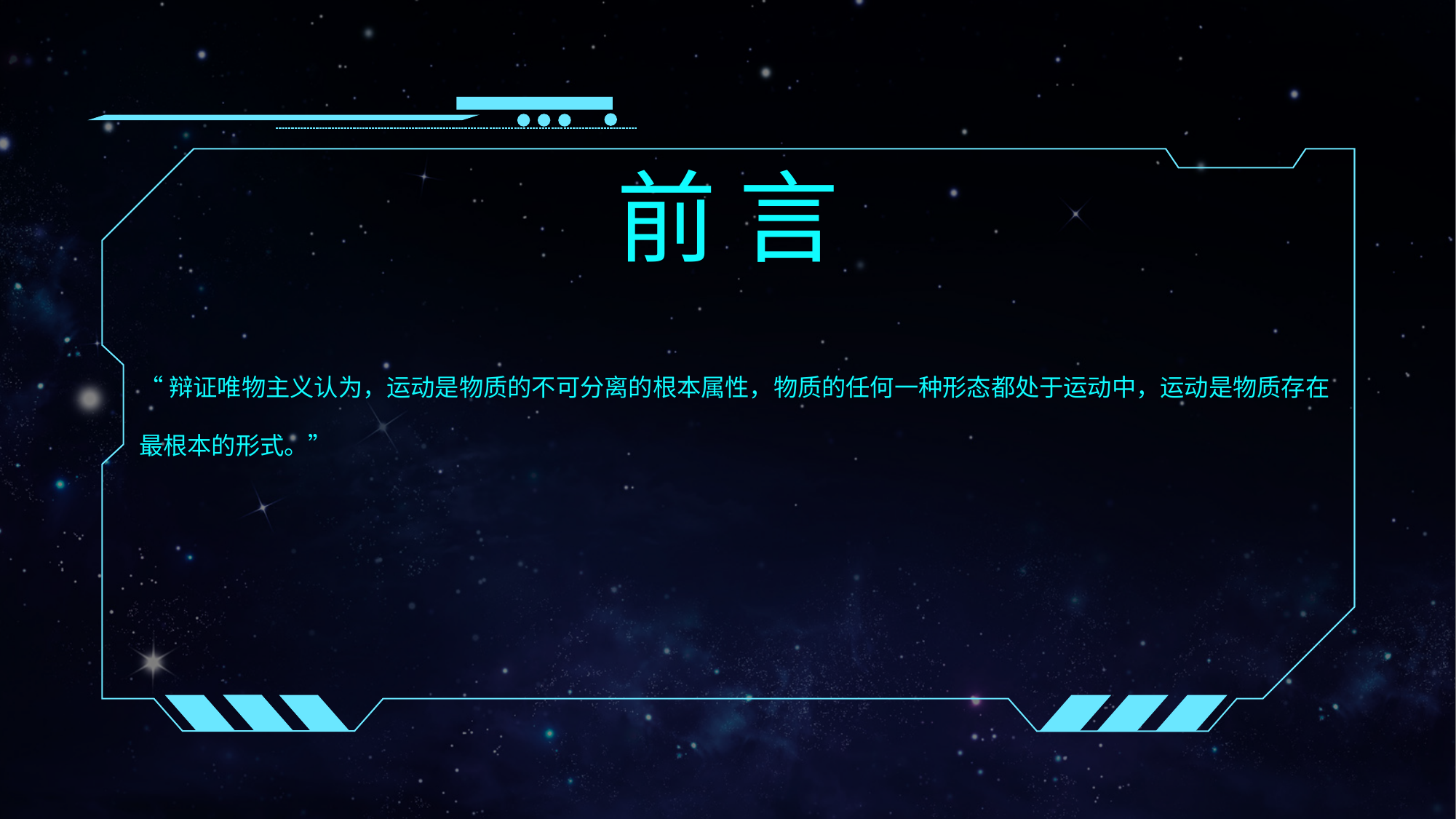

前 言

“辩证唯物主义认为，运动是物质的不可分离的根本属性，物质的任何一种形态都处于运动中，运动是物质存在最根本的形式。”